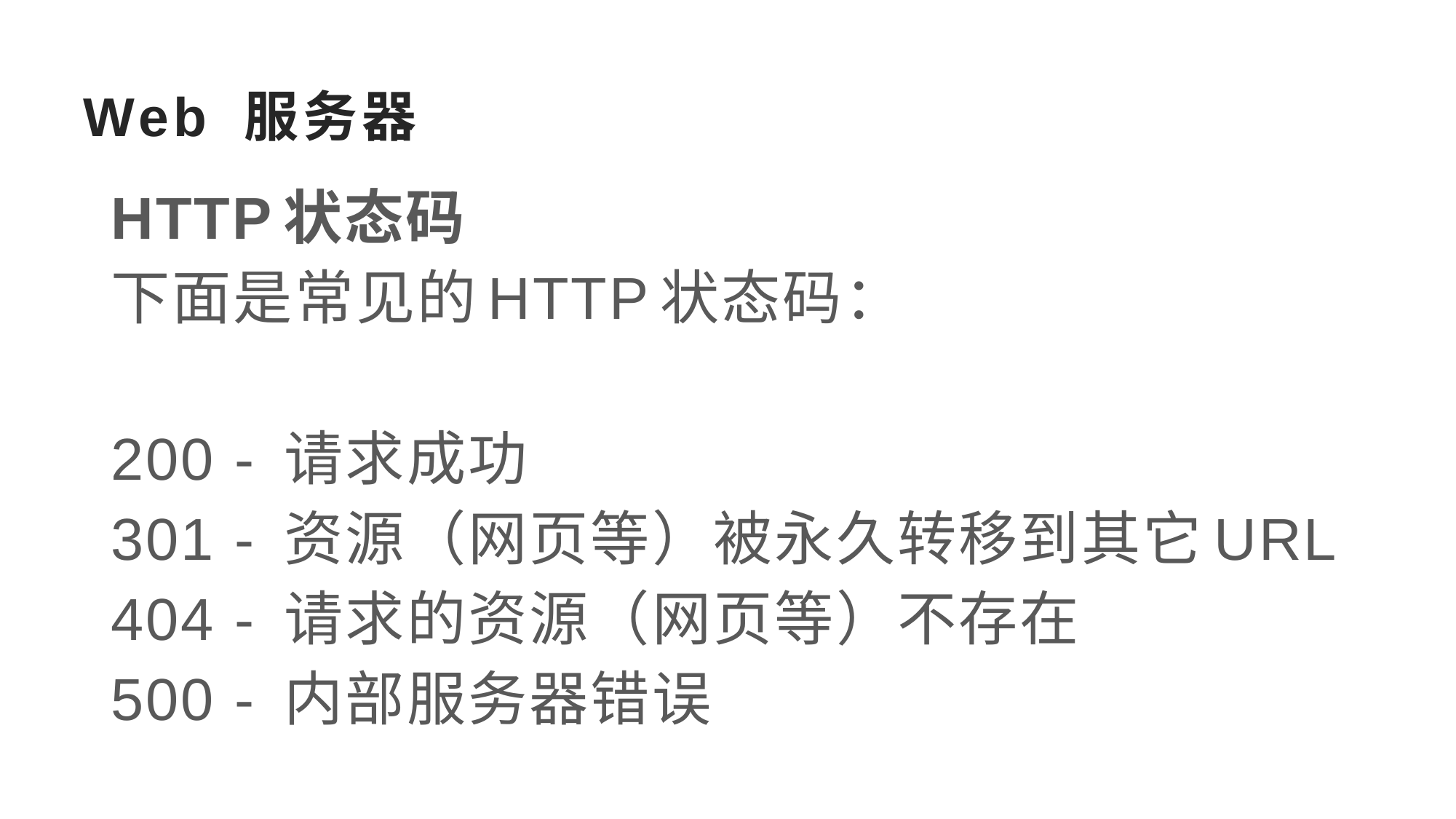

# Web 服务器
HTTP状态码
下面是常见的HTTP状态码：

200 - 请求成功
301 - 资源（网页等）被永久转移到其它URL
404 - 请求的资源（网页等）不存在
500 - 内部服务器错误